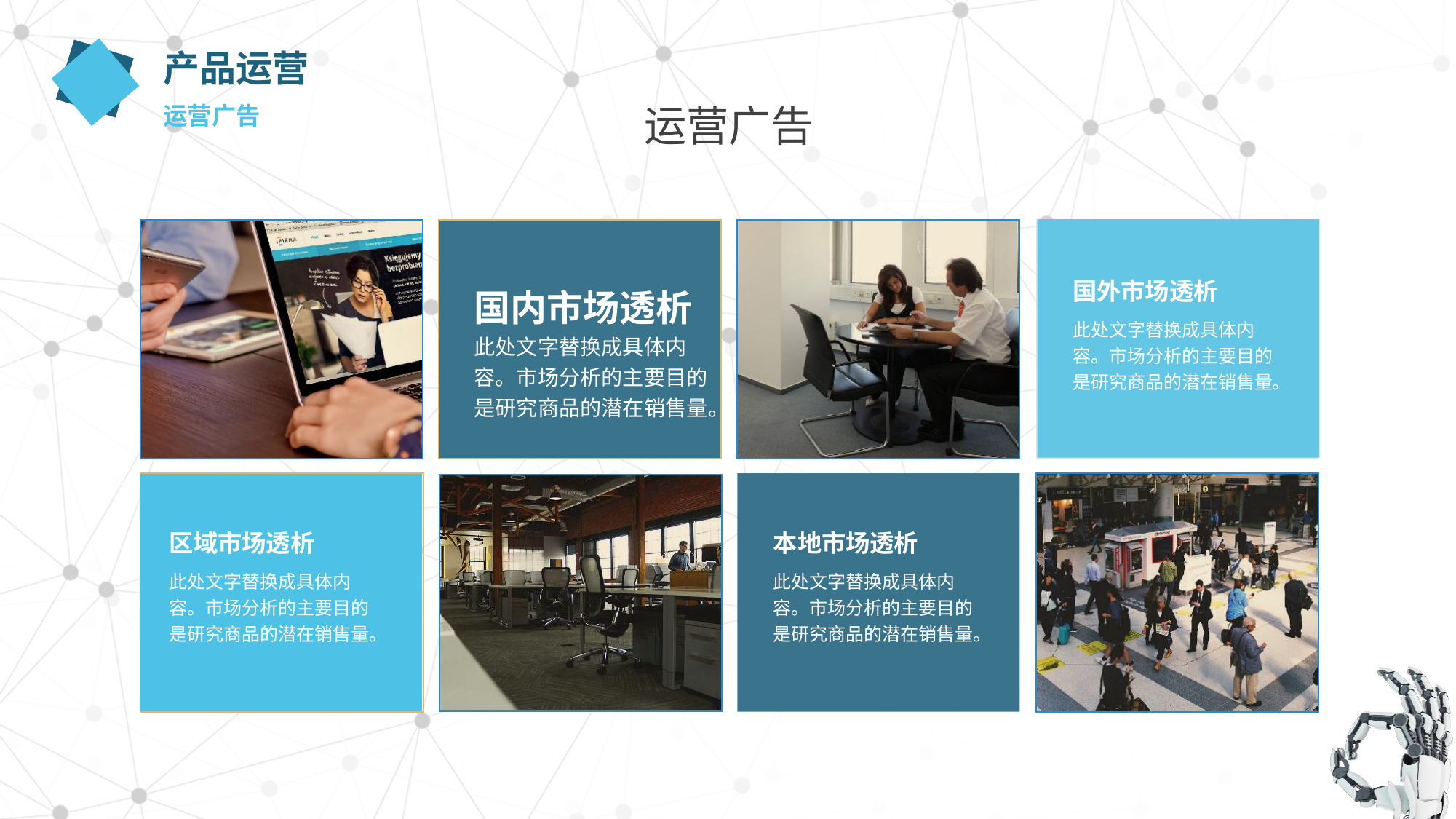

产品运营
运营广告
运营广告

国外市场透析
此处文字替换成具体内
容。市场分析的主要目的
是研究商品的潜在销售量。
国内市场透析
此处文字替换成具体内
容。市场分析的主要目的
是研究商品的潜在销售量。

区域市场透析
此处文字替换成具体内
容。市场分析的主要目的
是研究商品的潜在销售量。
本地市场透析
此处文字替换成具体内
容。市场分析的主要目的
是研究商品的潜在销售量。